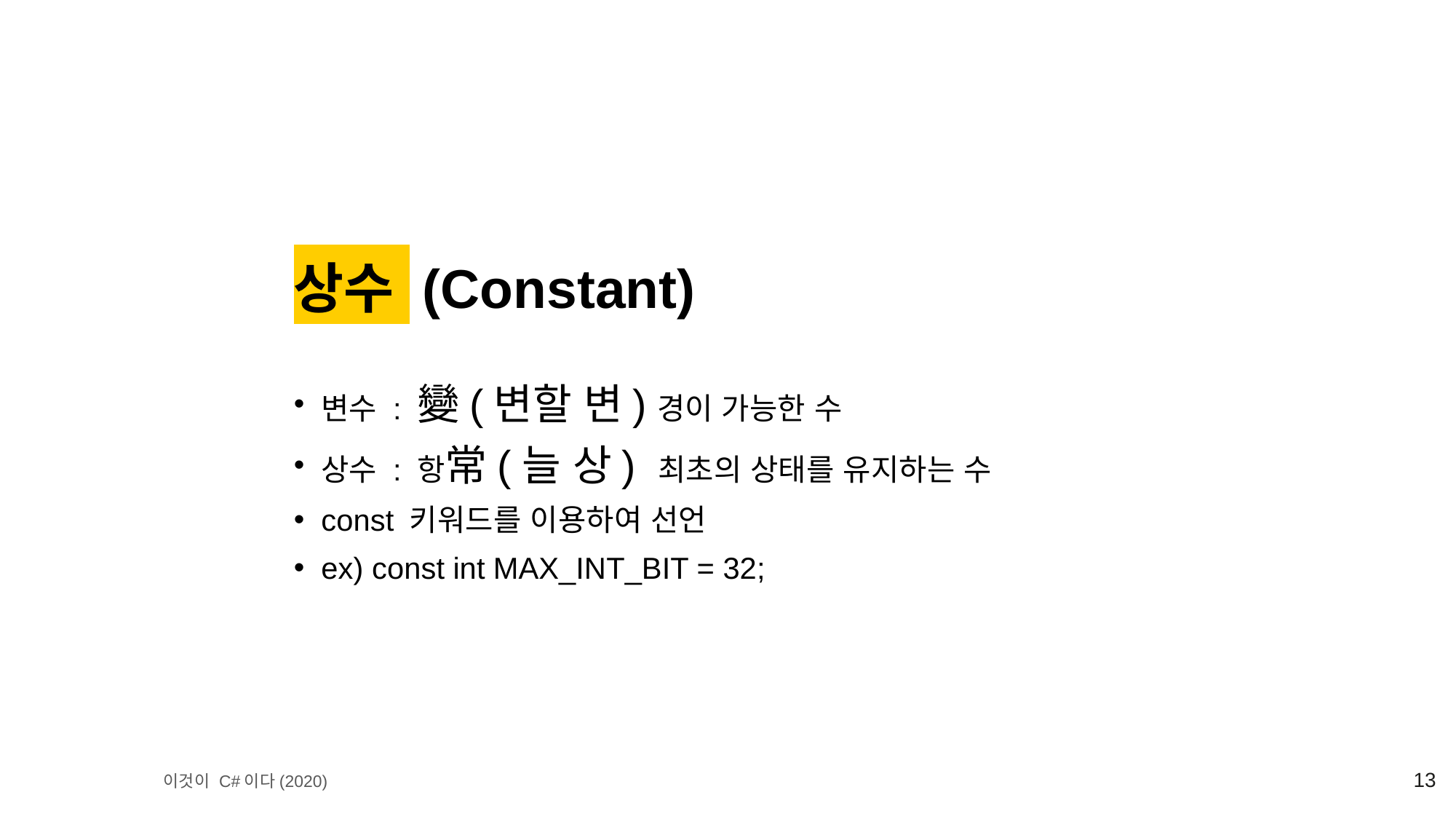

상수 (Constant)

변수 : 變(변할 변)경이 가능한 수
상수 : 항常(늘 상) 최초의 상태를 유지하는 수
const 키워드를 이용하여 선언
ex) const int MAX_INT_BIT = 32;

13
이것이 C#이다(2020)